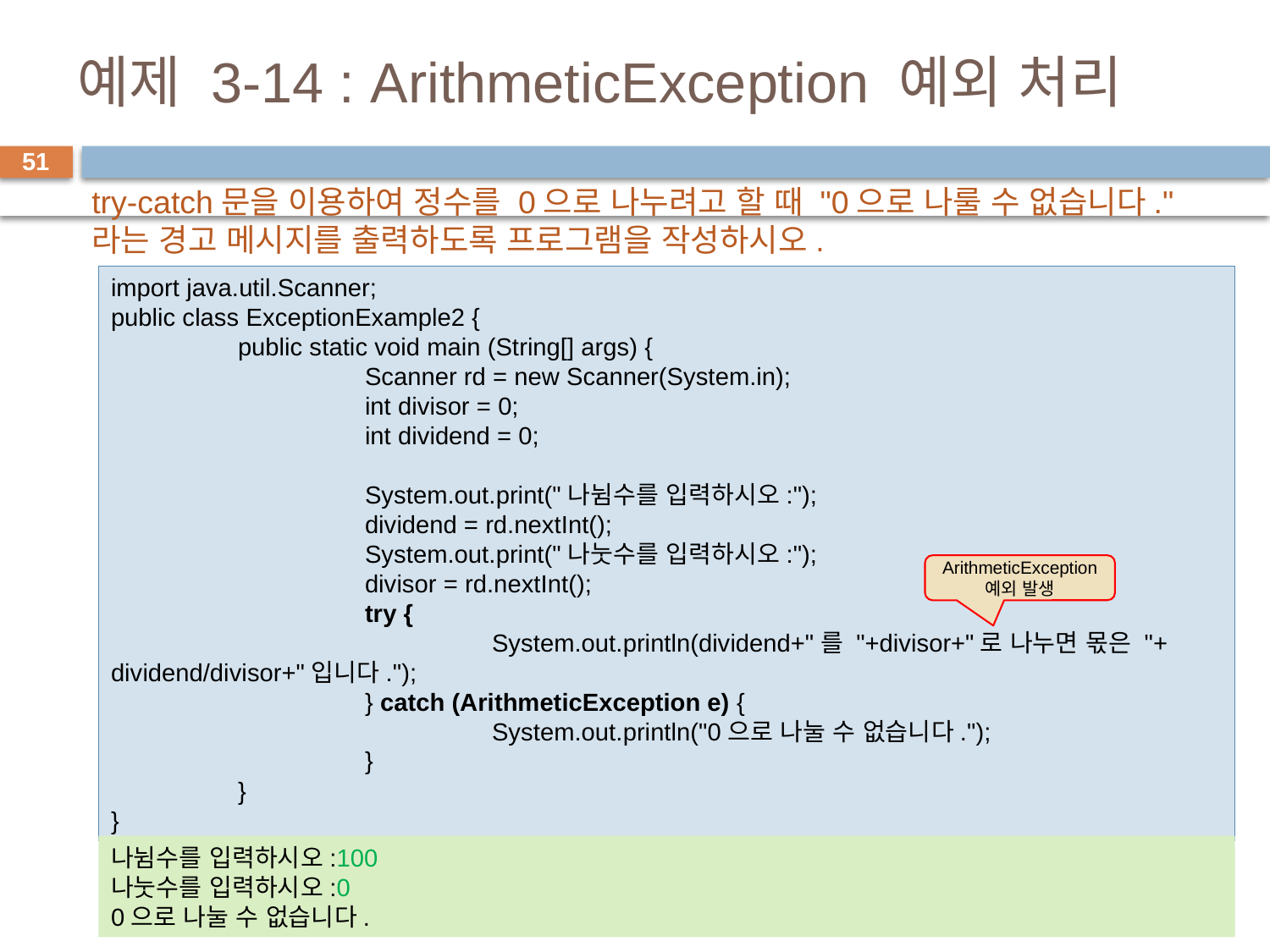

# 예제 3-14 : ArithmeticException 예외 처리
51
try-catch문을 이용하여 정수를 0으로 나누려고 할 때 "0으로 나룰 수 없습니다."라는 경고 메시지를 출력하도록 프로그램을 작성하시오.
import java.util.Scanner;
public class ExceptionExample2 {
	public static void main (String[] args) {
		Scanner rd = new Scanner(System.in);
		int divisor = 0;
		int dividend = 0;

		System.out.print("나뉨수를 입력하시오:");
		dividend = rd.nextInt();
		System.out.print("나눗수를 입력하시오:");
		divisor = rd.nextInt();
		try {
			System.out.println(dividend+"를 "+divisor+"로 나누면 몫은 "+ dividend/divisor+"입니다.");
		} catch (ArithmeticException e) {
			System.out.println("0으로 나눌 수 없습니다.");
		}
	}
}
ArithmeticException 예외 발생
나뉨수를 입력하시오:100
나눗수를 입력하시오:0
0으로 나눌 수 없습니다.